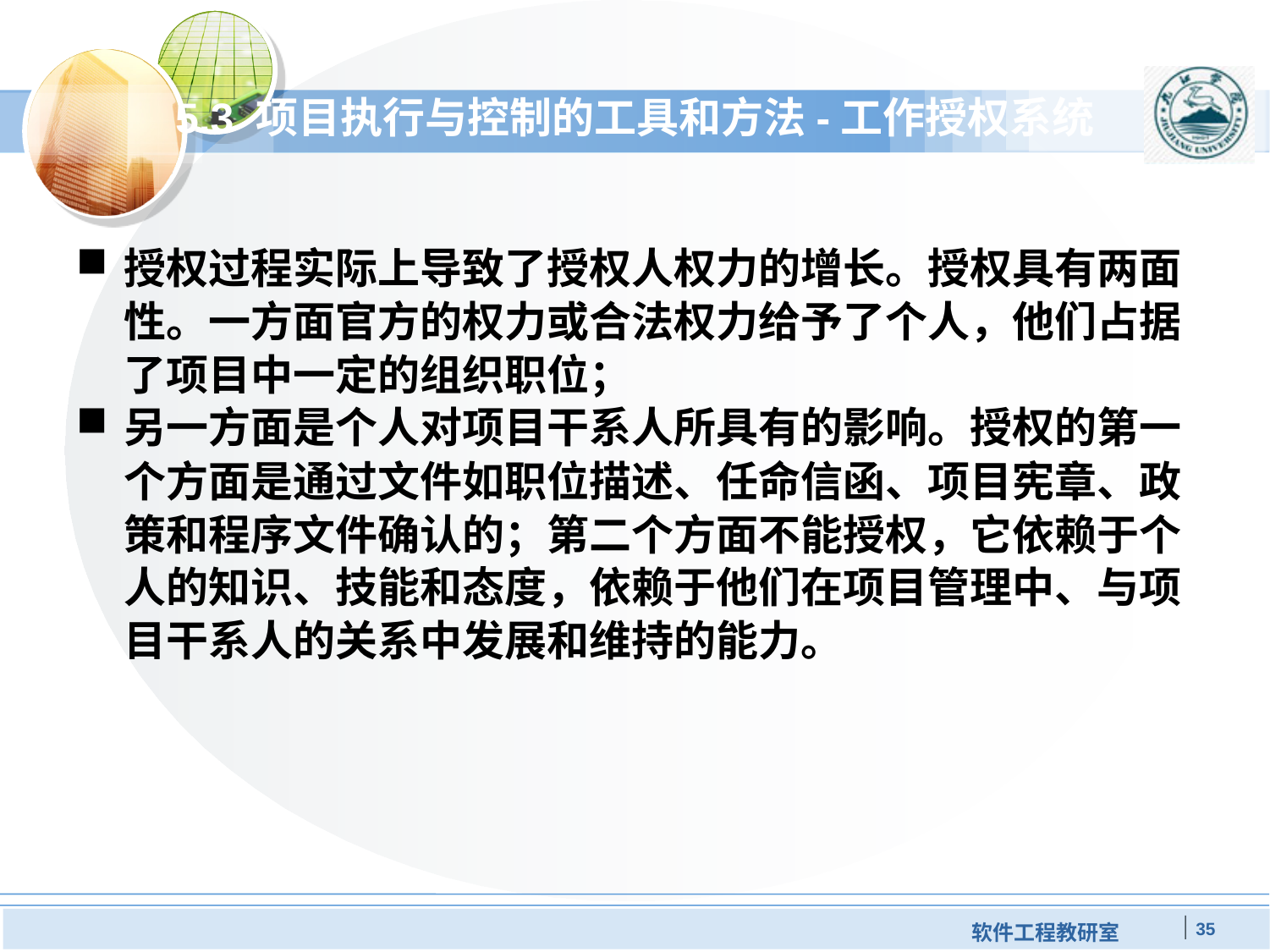

# 5.3 项目执行与控制的工具和方法-工作授权系统
授权过程实际上导致了授权人权力的增长。授权具有两面性。一方面官方的权力或合法权力给予了个人，他们占据了项目中一定的组织职位；
另一方面是个人对项目干系人所具有的影响。授权的第一个方面是通过文件如职位描述、任命信函、项目宪章、政策和程序文件确认的；第二个方面不能授权，它依赖于个人的知识、技能和态度，依赖于他们在项目管理中、与项目干系人的关系中发展和维持的能力。